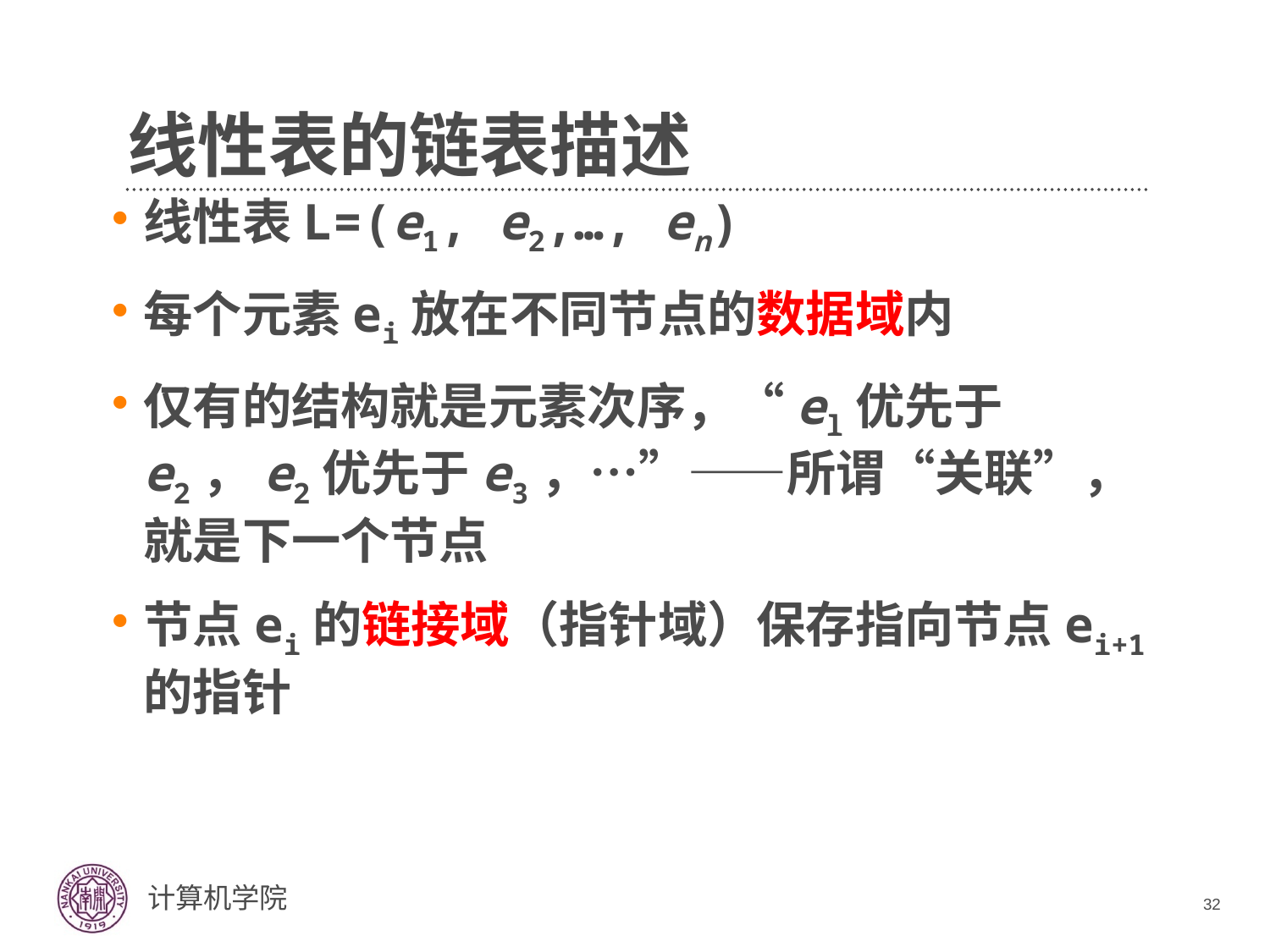

# 线性表的链表描述
线性表L=(e1, e2,…, en)
每个元素ei放在不同节点的数据域内
仅有的结构就是元素次序，“el优先于e2，e2优先于e3，…”——所谓“关联”，就是下一个节点
节点ei的链接域（指针域）保存指向节点ei+1的指针
32